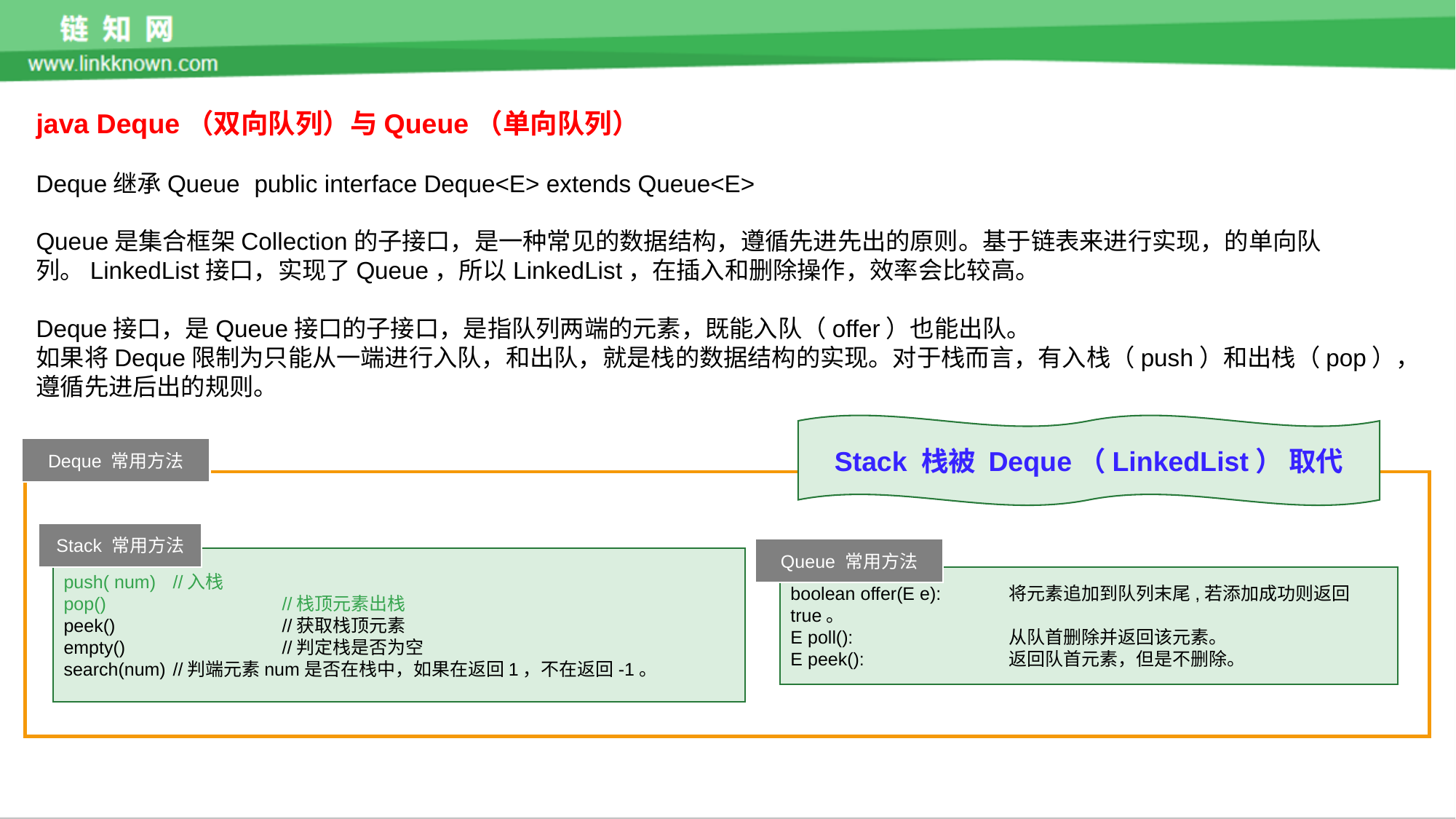

java Deque（双向队列）与Queue（单向队列）

Deque继承Queue	public interface Deque<E> extends Queue<E>

Queue是集合框架Collection的子接口，是一种常见的数据结构，遵循先进先出的原则。基于链表来进行实现，的单向队列。LinkedList接口，实现了Queue，所以LinkedList，在插入和删除操作，效率会比较高。

Deque接口，是Queue接口的子接口，是指队列两端的元素，既能入队（offer）也能出队。
如果将Deque限制为只能从一端进行入队，和出队，就是栈的数据结构的实现。对于栈而言，有入栈（push）和出栈（pop），遵循先进后出的规则。
Stack 栈被 Deque（LinkedList） 取代
Deque 常用方法

Stack 常用方法
Queue 常用方法
push( num) 	//入栈
pop() 		//栈顶元素出栈
peek() 		//获取栈顶元素
empty() 		//判定栈是否为空
search(num) 	//判端元素num是否在栈中，如果在返回1，不在返回-1。
boolean offer(E e):	将元素追加到队列末尾,若添加成功则返回true。
E poll():		从队首删除并返回该元素。
E peek():		返回队首元素，但是不删除。